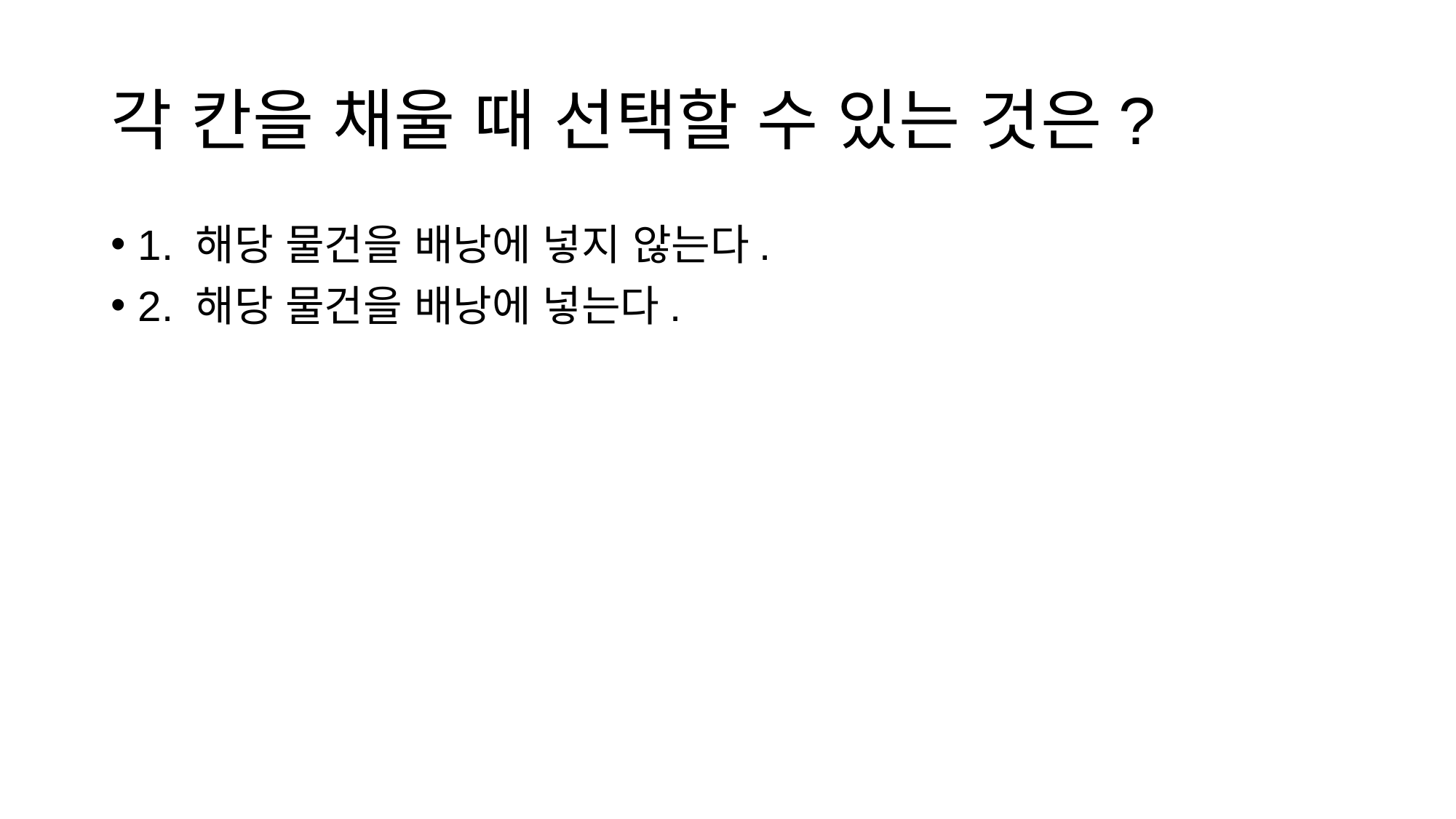

# 각 칸을 채울 때 선택할 수 있는 것은?
1. 해당 물건을 배낭에 넣지 않는다.
2. 해당 물건을 배낭에 넣는다.